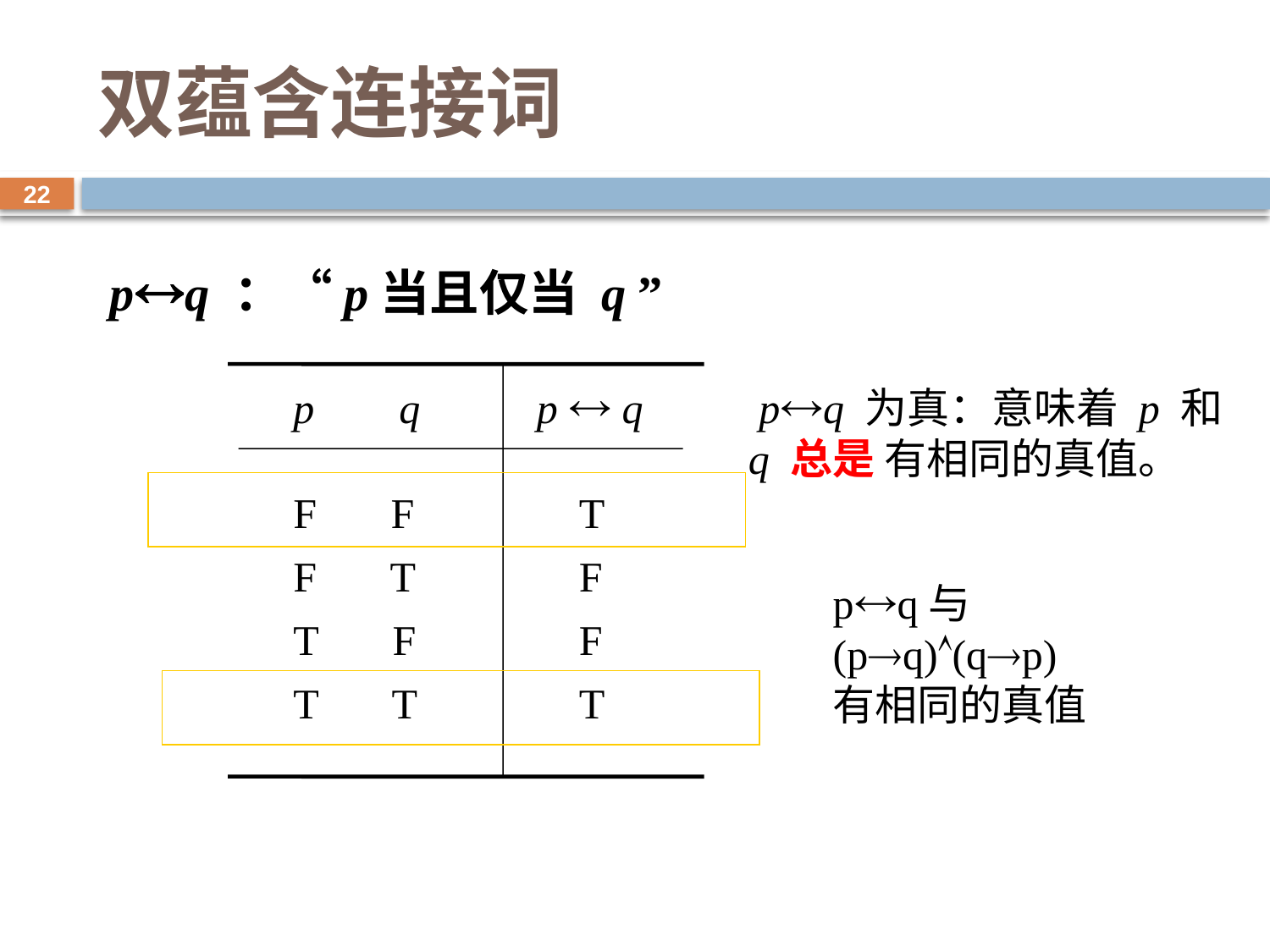

# 双蕴含连接词
22
 p↔q ：“p当且仅当 q ”

p        q
p ↔ q
 p↔q 为真：意味着 p 和 q 总是 有相同的真值。

F       F
F       T
T       F
T       T

T
F
F
T

p↔q与 (p→q)∧(q→p)
有相同的真值